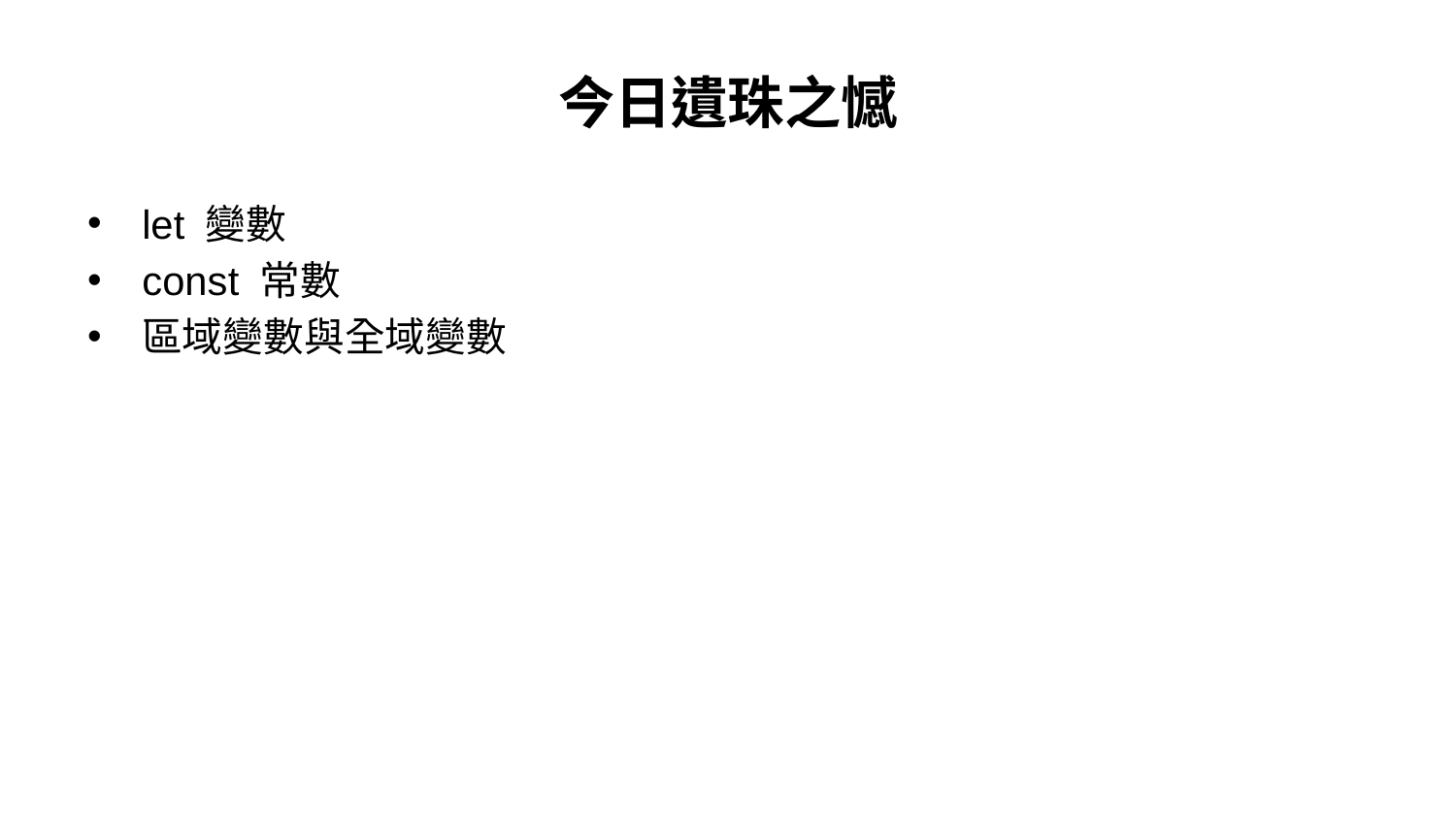

# 今日遺珠之憾
let 變數
const 常數
區域變數與全域變數